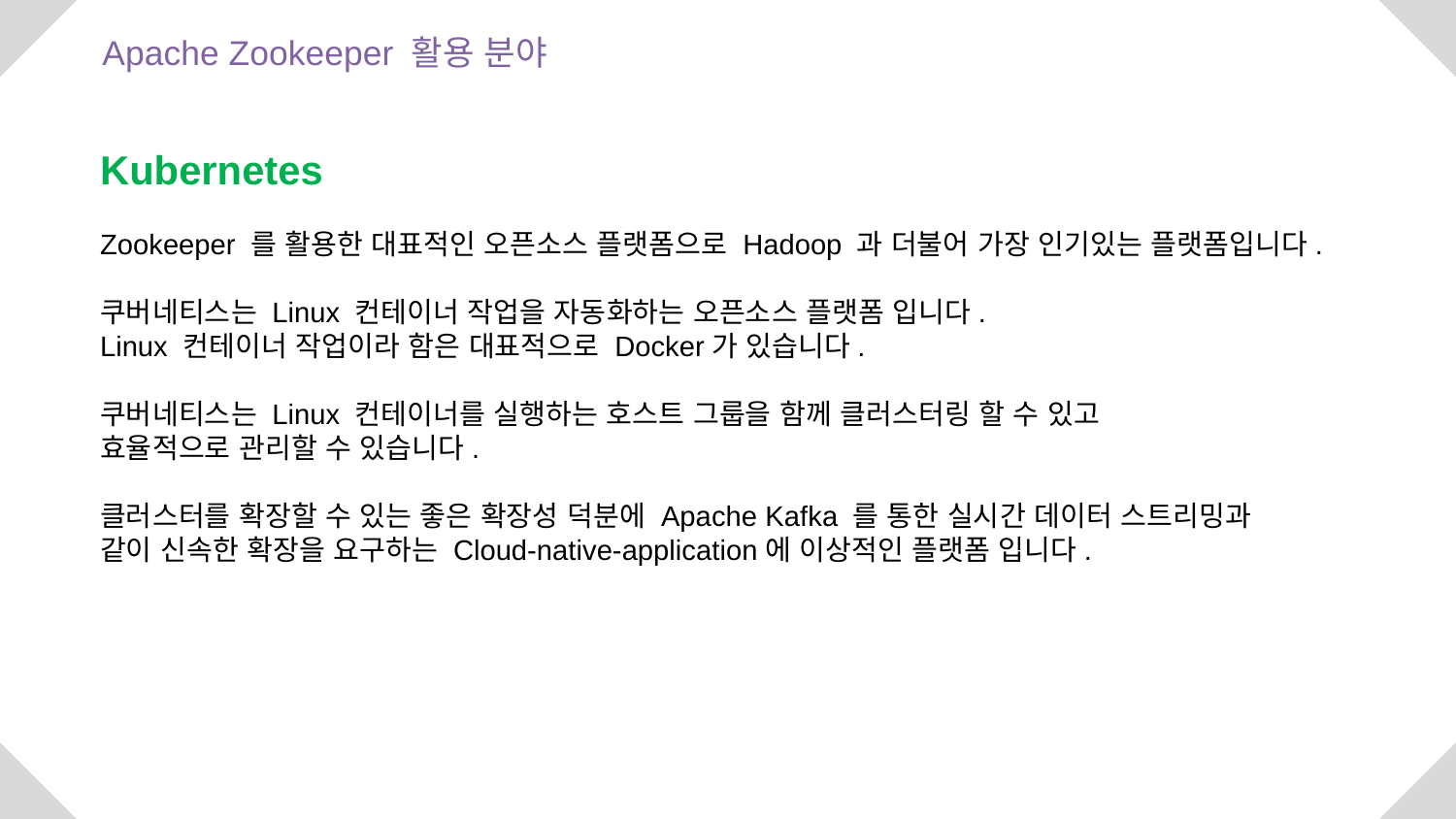

Apache Zookeeper 활용 분야
R10
Kubernetes

Zookeeper 를 활용한 대표적인 오픈소스 플랫폼으로 Hadoop 과 더불어 가장 인기있는 플랫폼입니다.

쿠버네티스는 Linux 컨테이너 작업을 자동화하는 오픈소스 플랫폼 입니다.
Linux 컨테이너 작업이라 함은 대표적으로 Docker가 있습니다.

쿠버네티스는 Linux 컨테이너를 실행하는 호스트 그룹을 함께 클러스터링 할 수 있고
효율적으로 관리할 수 있습니다.

클러스터를 확장할 수 있는 좋은 확장성 덕분에 Apache Kafka 를 통한 실시간 데이터 스트리밍과 같이 신속한 확장을 요구하는 Cloud-native-application에 이상적인 플랫폼 입니다.